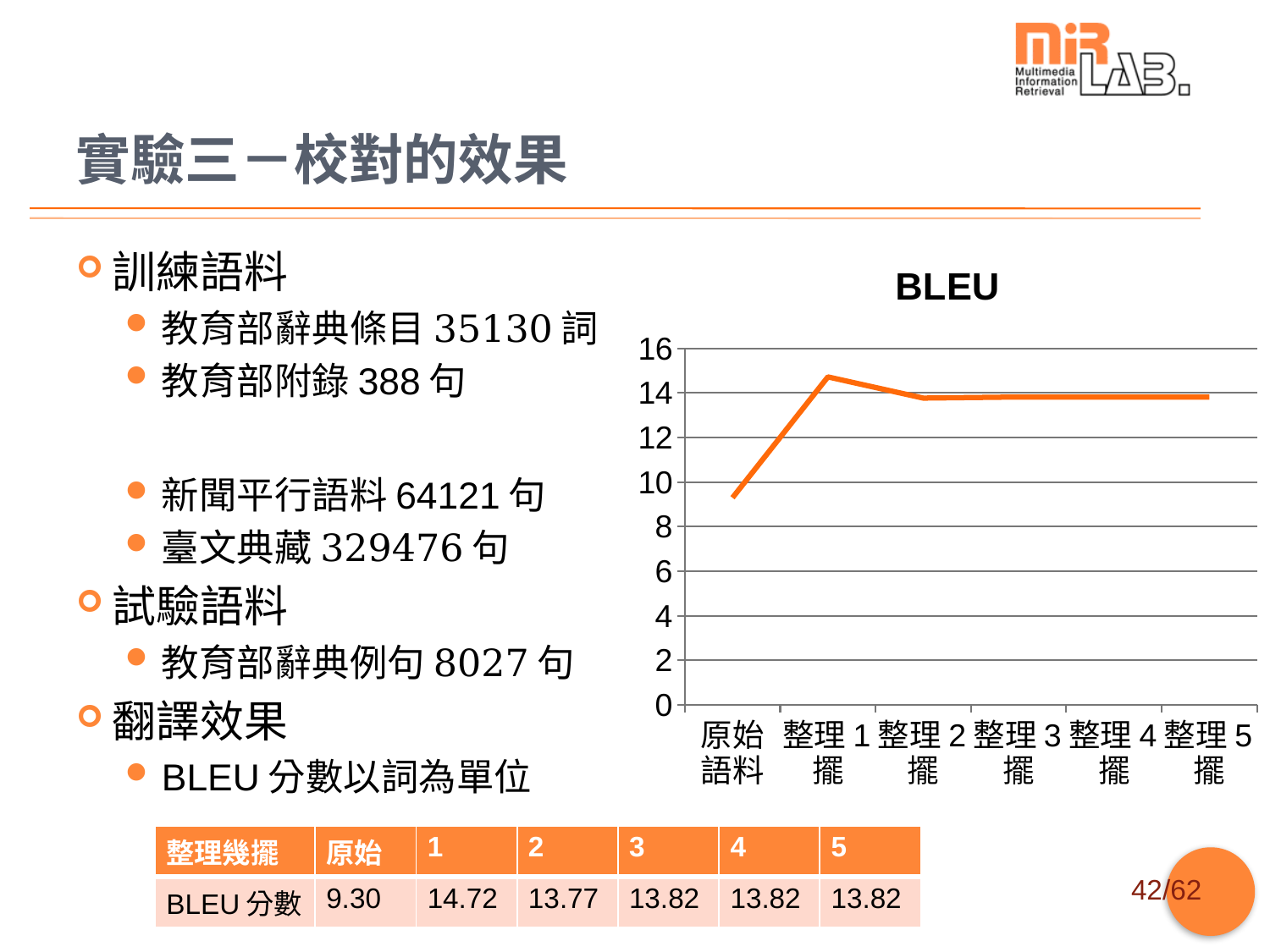

# 實驗三－校對的效果

### Chart:

| Category | BLEU |
|---|---|
| 原始語料 | 9.3 |
| 整理1擺 | 14.72 |
| 整理2擺 | 13.77 |
| 整理3擺 | 13.82 |
| 整理4擺 | 13.82 |
| 整理5擺 | 13.82 |
訓練語料
教育部辭典條目35130詞
教育部附錄388句

新聞平行語料64121句
臺文典藏329476句
試驗語料
教育部辭典例句8027句
翻譯效果
BLEU分數以詞為單位
| 整理幾擺 | 原始 | 1 | 2 | 3 | 4 | 5 |
| --- | --- | --- | --- | --- | --- | --- |
| BLEU分數 | 9.30 | 14.72 | 13.77 | 13.82 | 13.82 | 13.82 |